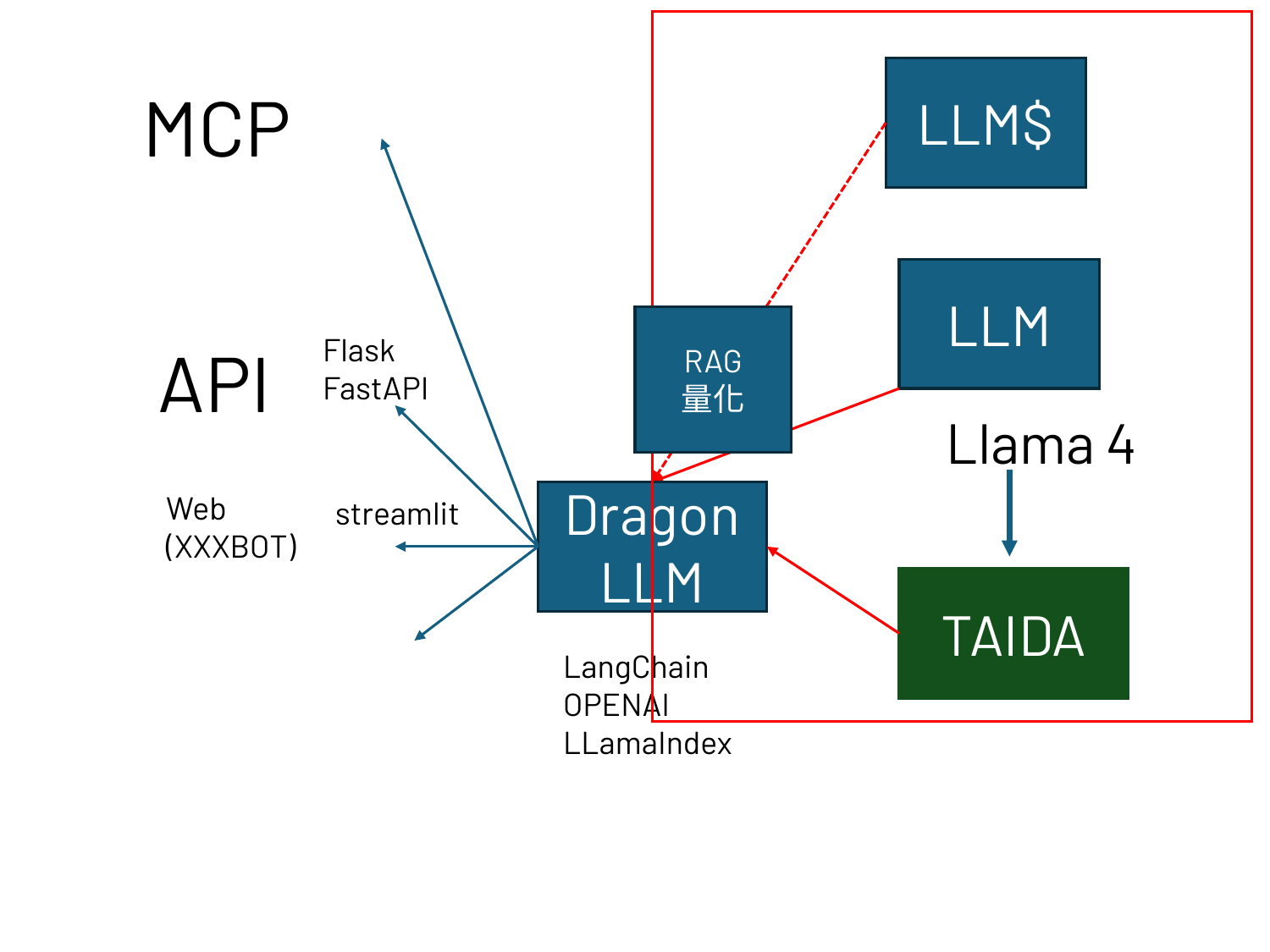

LLM$
MCP
LLM
RAG
量化
Flask
FastAPI
API
Llama 4
Web
(XXXBOT)
Dragon
LLM
streamlit
TAIDA
LangChain
OPENAI
LLamaIndex